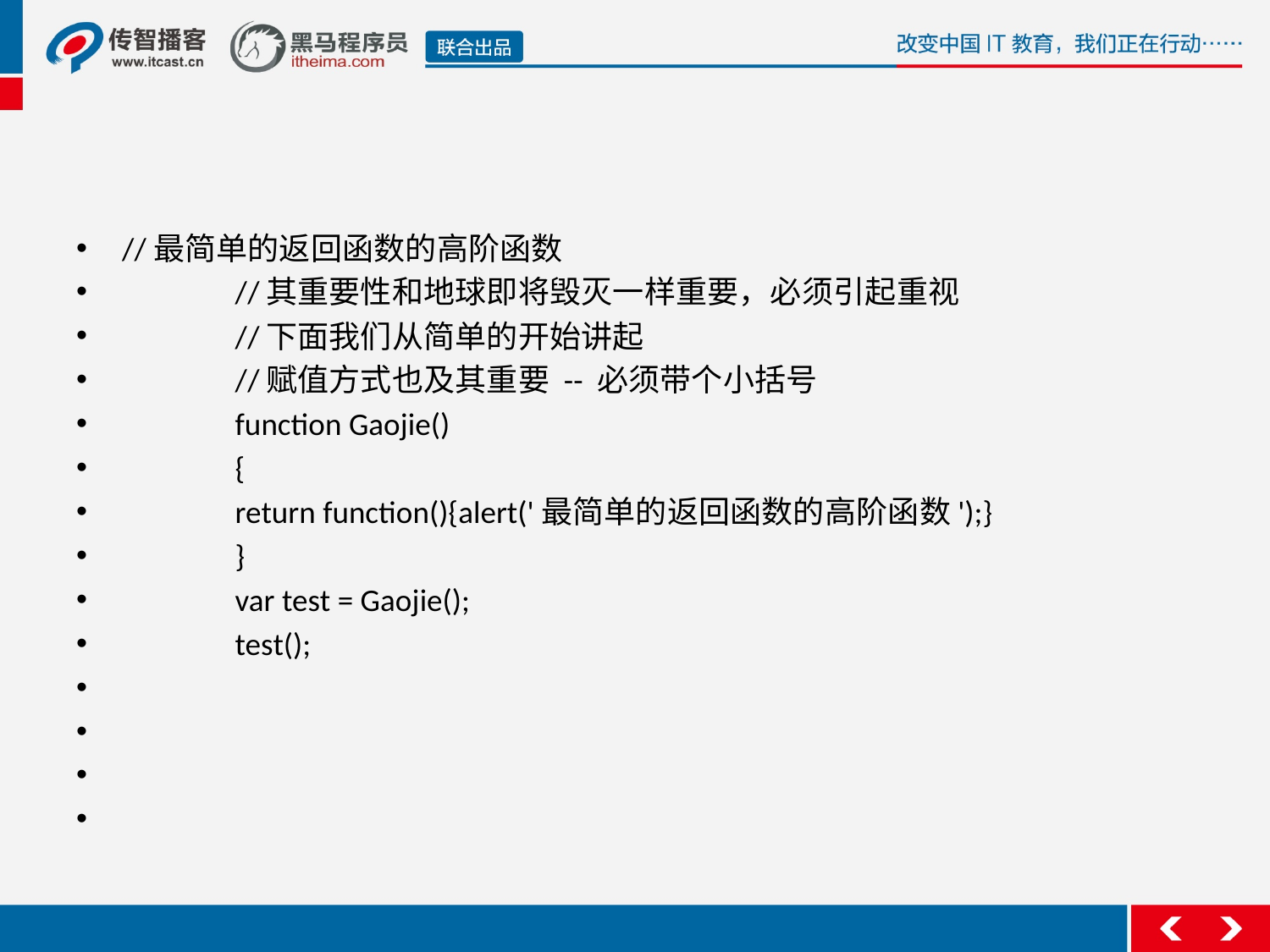

#
//最简单的返回函数的高阶函数
	//其重要性和地球即将毁灭一样重要，必须引起重视
	//下面我们从简单的开始讲起
	//赋值方式也及其重要 -- 必须带个小括号
	function Gaojie()
	{
		return function(){alert('最简单的返回函数的高阶函数');}
	}
	var test = Gaojie();
	test();